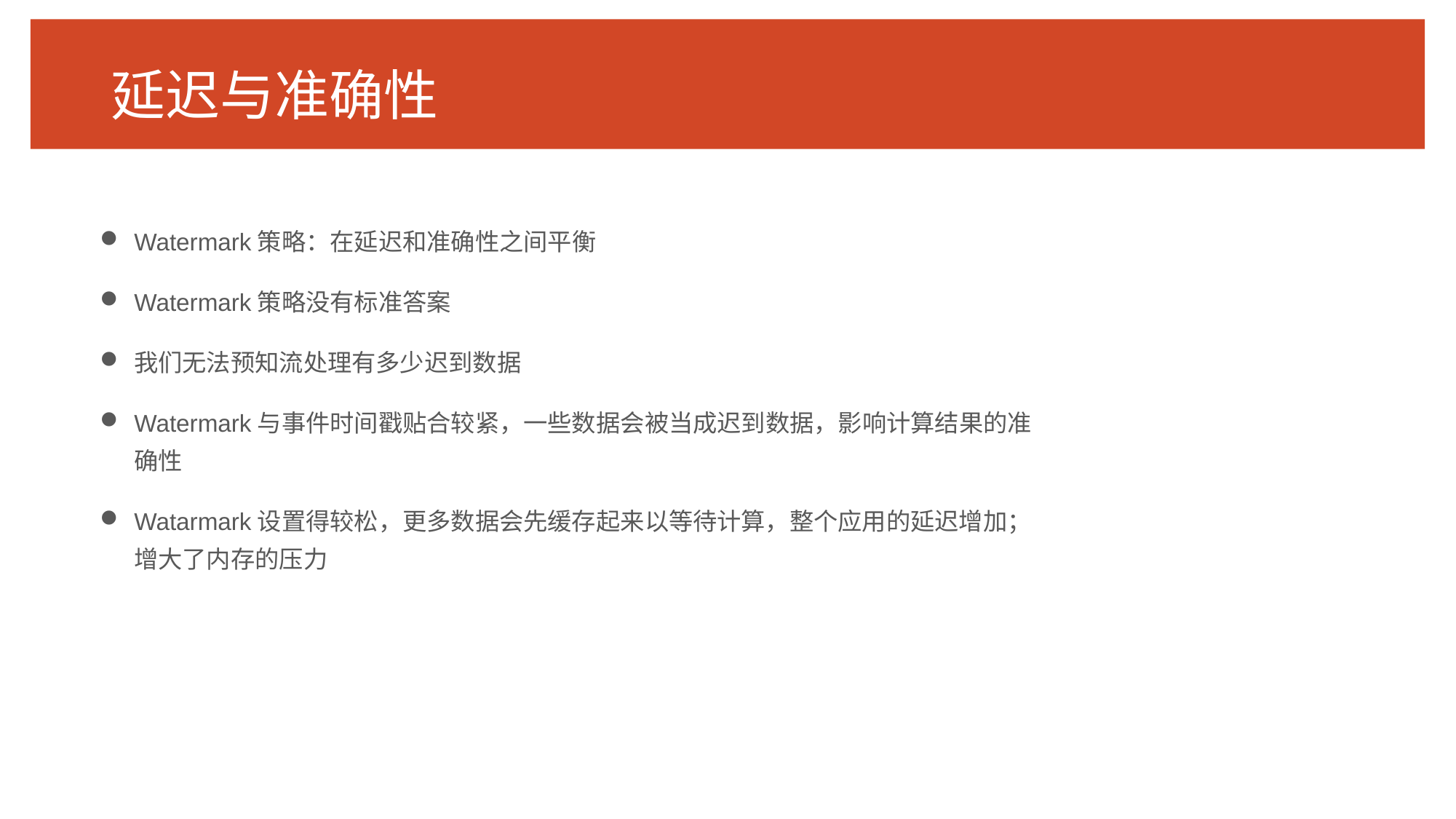

# 延迟与准确性
Watermark策略：在延迟和准确性之间平衡
Watermark策略没有标准答案
我们无法预知流处理有多少迟到数据
Watermark与事件时间戳贴合较紧，一些数据会被当成迟到数据，影响计算结果的准确性
Watarmark设置得较松，更多数据会先缓存起来以等待计算，整个应用的延迟增加；增大了内存的压力